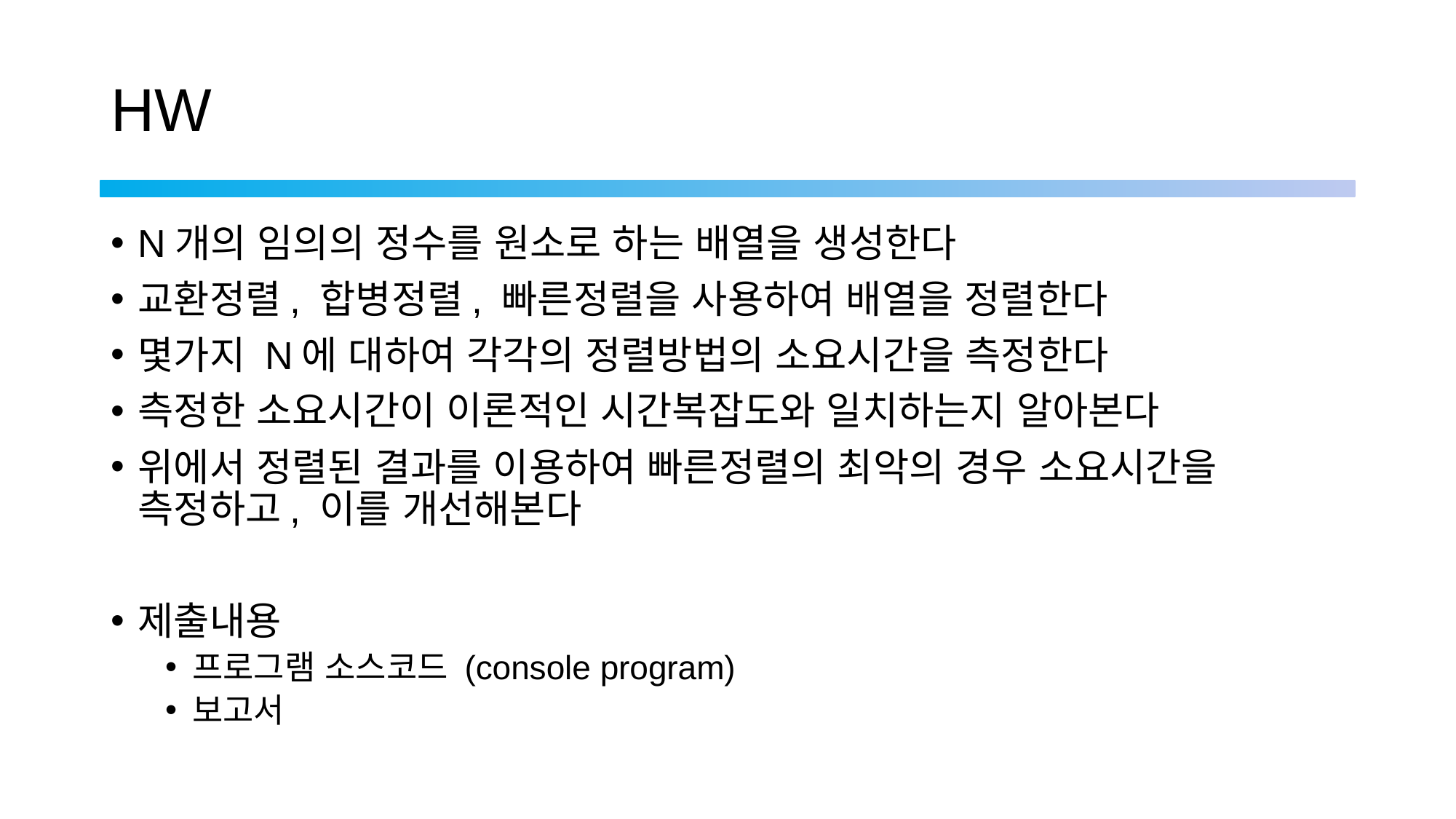

# HW
N개의 임의의 정수를 원소로 하는 배열을 생성한다
교환정렬, 합병정렬, 빠른정렬을 사용하여 배열을 정렬한다
몇가지 N에 대하여 각각의 정렬방법의 소요시간을 측정한다
측정한 소요시간이 이론적인 시간복잡도와 일치하는지 알아본다
위에서 정렬된 결과를 이용하여 빠른정렬의 최악의 경우 소요시간을 측정하고, 이를 개선해본다

제출내용
프로그램 소스코드 (console program)
보고서